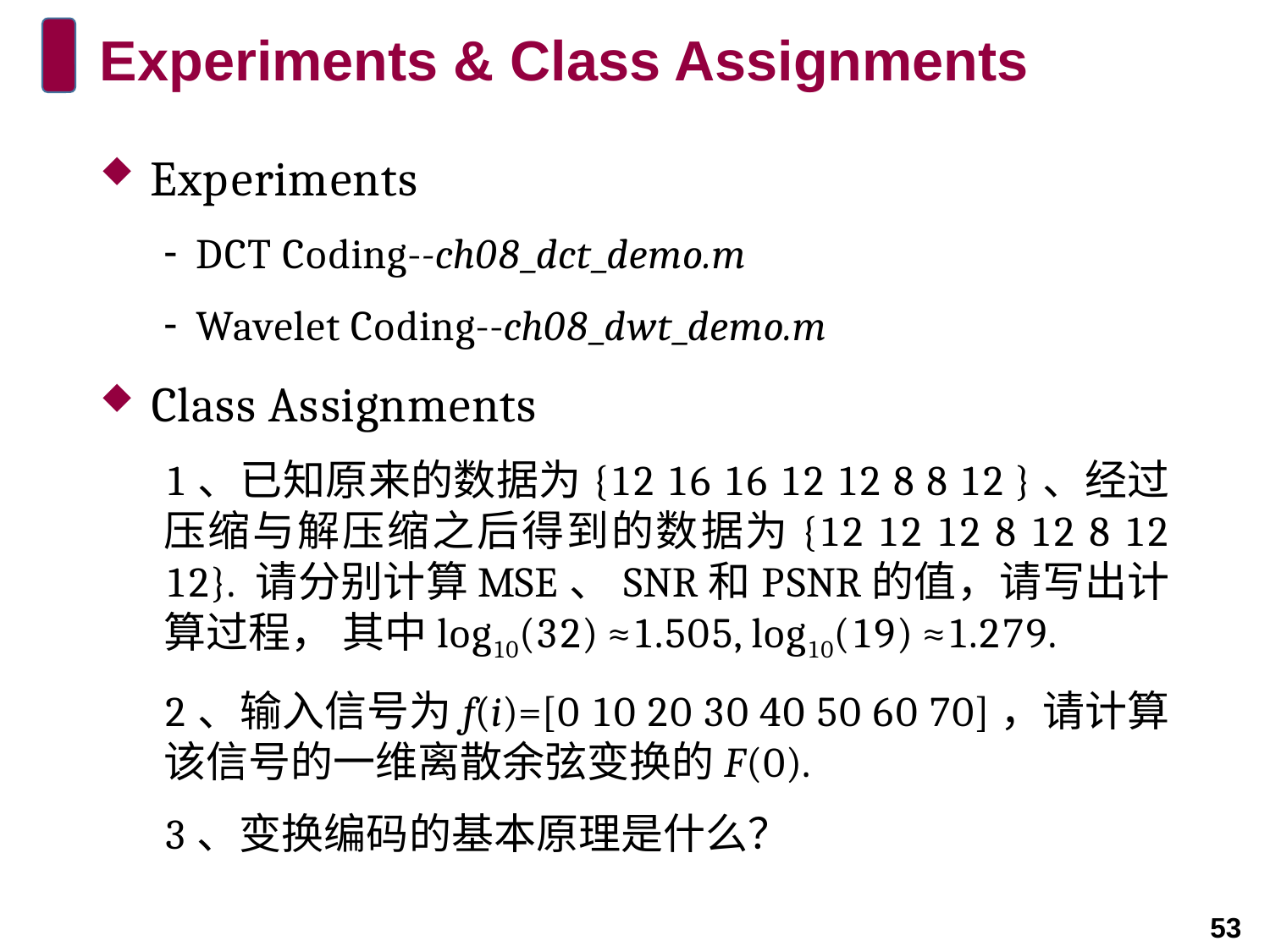

# Experiments & Class Assignments
Experiments
DCT Coding--ch08_dct_demo.m
Wavelet Coding--ch08_dwt_demo.m
Class Assignments
1、已知原来的数据为{12 16 16 12 12 8 8 12 }、经过压缩与解压缩之后得到的数据为{12 12 12 8 12 8 12 12}. 请分别计算MSE、SNR和PSNR的值，请写出计算过程， 其中log10(32) ≈1.505, log10(19) ≈1.279.
2、输入信号为f(i)=[0 10 20 30 40 50 60 70]，请计算该信号的一维离散余弦变换的F(0).
3、变换编码的基本原理是什么？

53